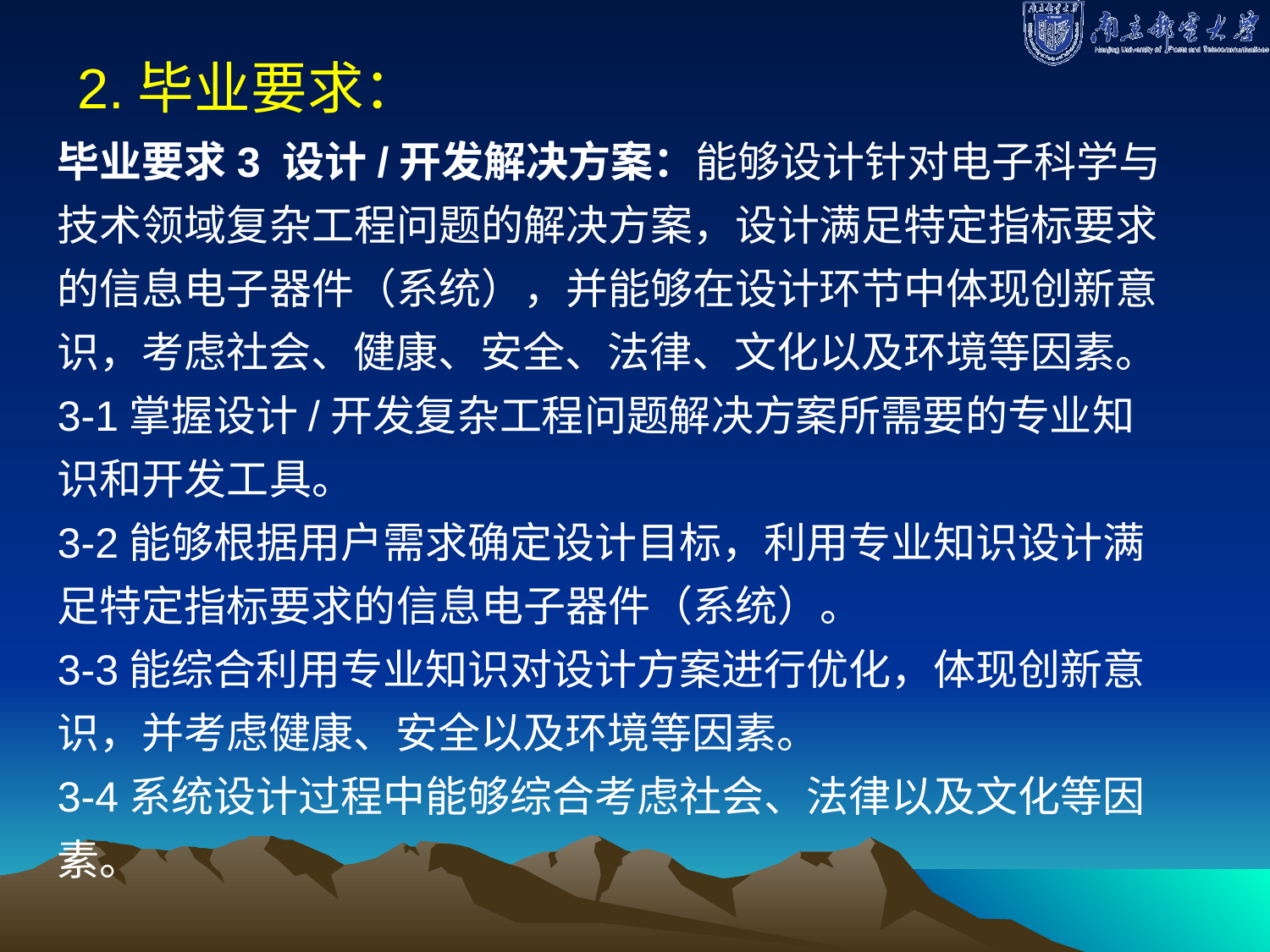

2.毕业要求：
毕业要求3 设计/开发解决方案：能够设计针对电子科学与技术领域复杂工程问题的解决方案，设计满足特定指标要求的信息电子器件（系统），并能够在设计环节中体现创新意识，考虑社会、健康、安全、法律、文化以及环境等因素。
3-1掌握设计/开发复杂工程问题解决方案所需要的专业知识和开发工具。
3-2能够根据用户需求确定设计目标，利用专业知识设计满足特定指标要求的信息电子器件（系统）。
3-3能综合利用专业知识对设计方案进行优化，体现创新意识，并考虑健康、安全以及环境等因素。
3-4系统设计过程中能够综合考虑社会、法律以及文化等因素。

9